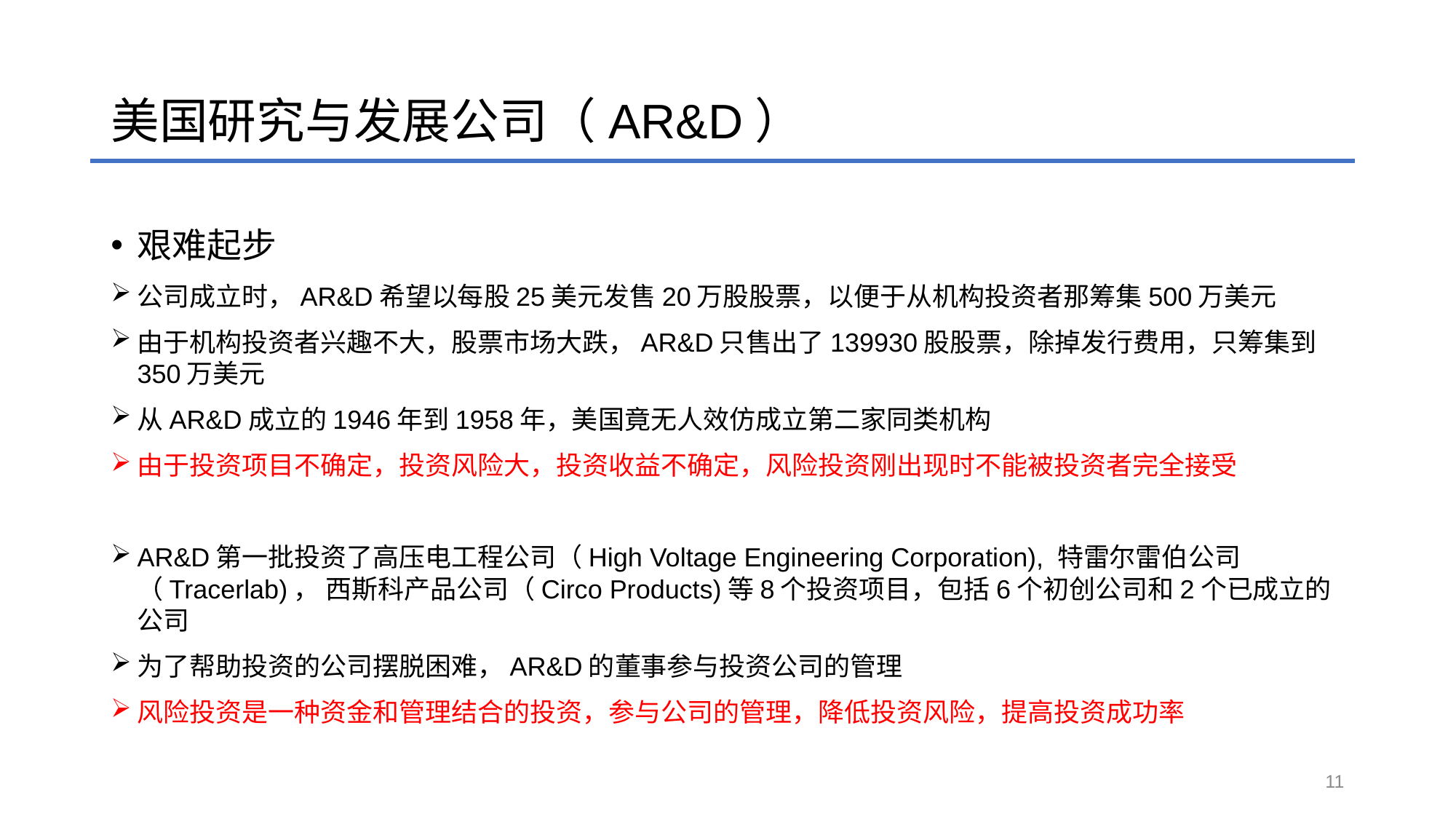

# 美国研究与发展公司（AR&D）
艰难起步
公司成立时，AR&D希望以每股25美元发售20万股股票，以便于从机构投资者那筹集500万美元
由于机构投资者兴趣不大，股票市场大跌，AR&D只售出了139930股股票，除掉发行费用，只筹集到350万美元
从AR&D成立的1946年到1958年，美国竟无人效仿成立第二家同类机构
由于投资项目不确定，投资风险大，投资收益不确定，风险投资刚出现时不能被投资者完全接受

AR&D第一批投资了高压电工程公司（High Voltage Engineering Corporation), 特雷尔雷伯公司（Tracerlab)， 西斯科产品公司（Circo Products)等8个投资项目，包括6个初创公司和2个已成立的公司
为了帮助投资的公司摆脱困难，AR&D的董事参与投资公司的管理
风险投资是一种资金和管理结合的投资，参与公司的管理，降低投资风险，提高投资成功率

11